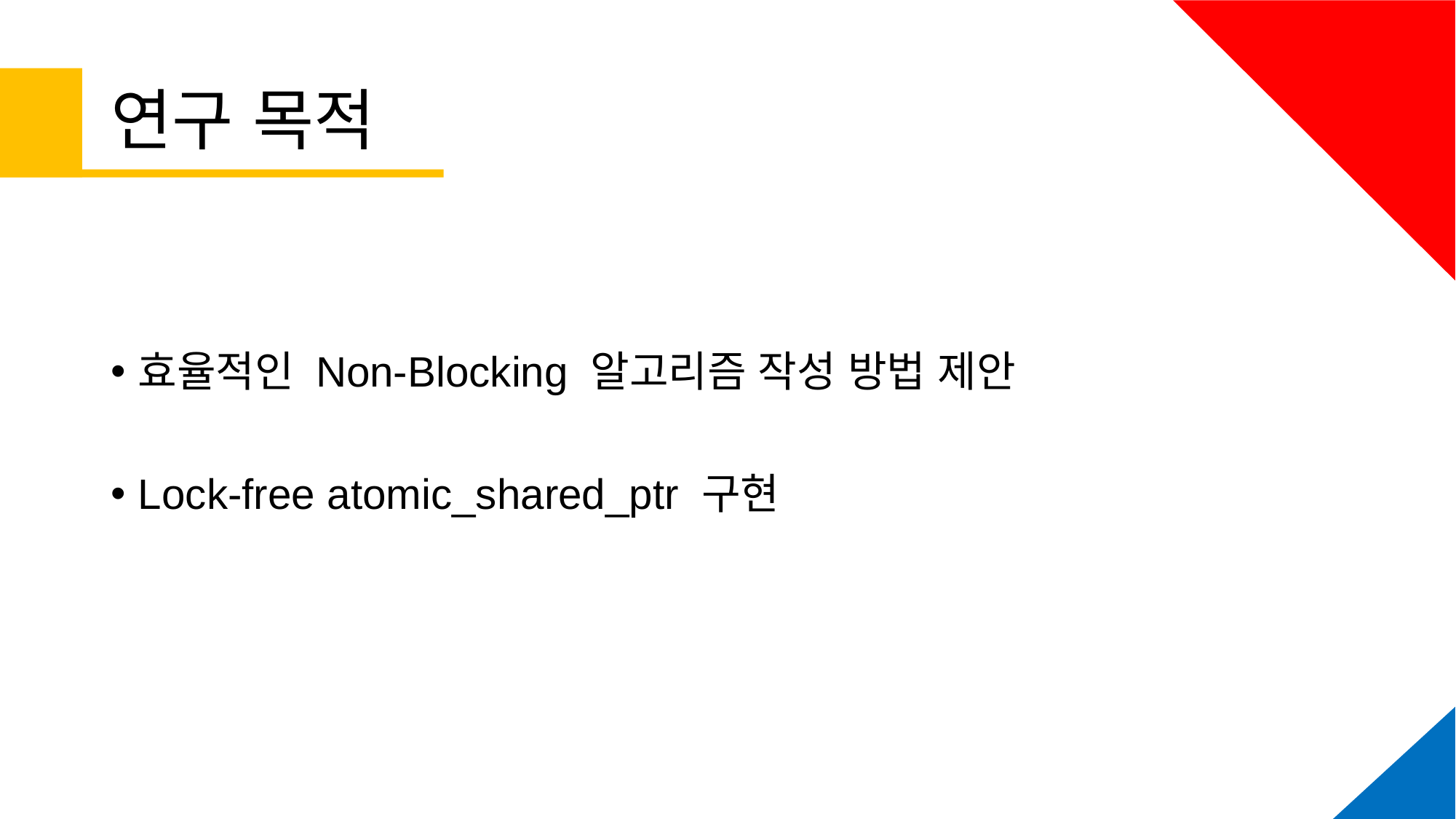

# 연구 목적

효율적인 Non-Blocking 알고리즘 작성 방법 제안

Lock-free atomic_shared_ptr 구현